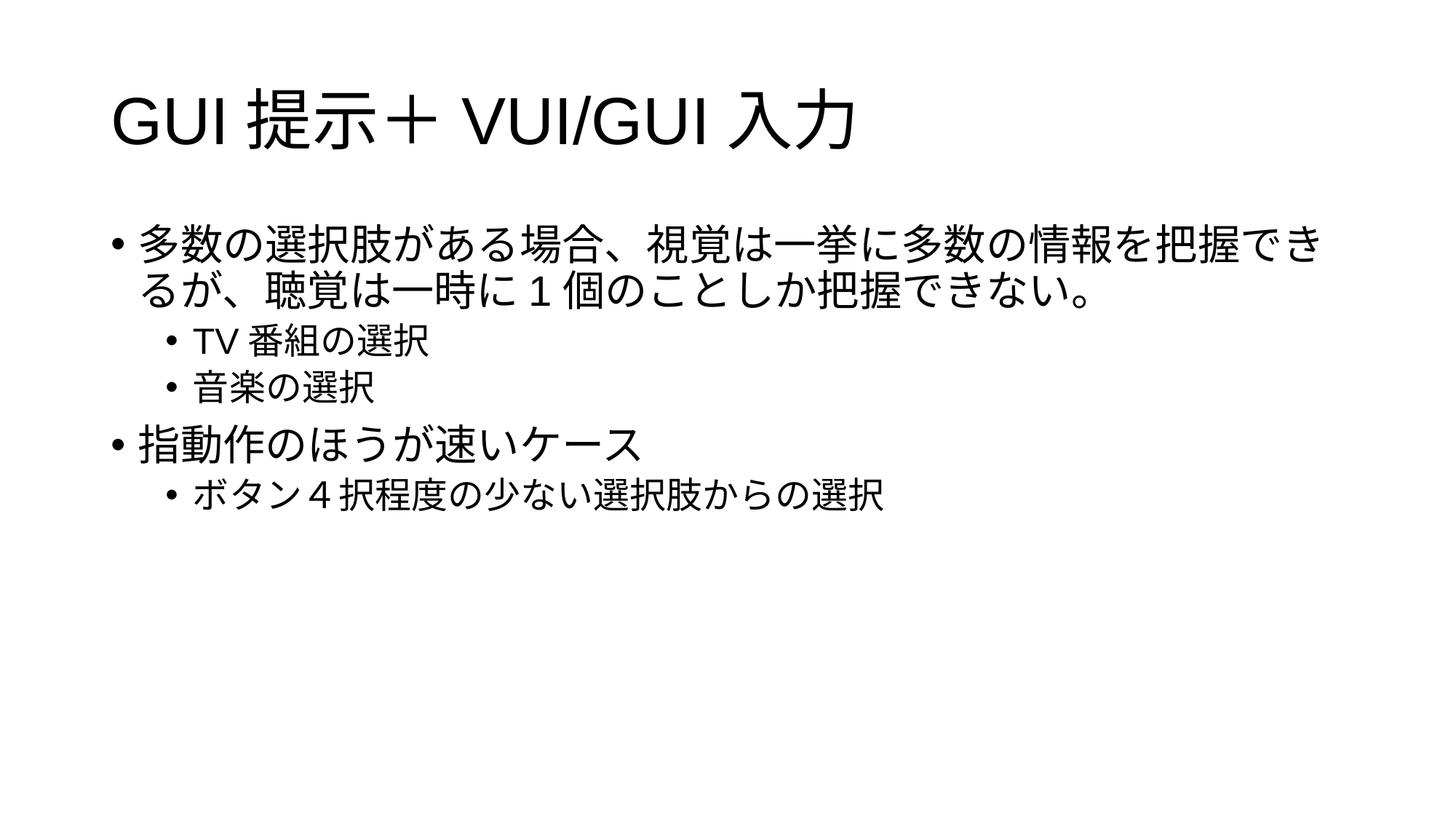

# GUI提示＋VUI/GUI入力
多数の選択肢がある場合、視覚は一挙に多数の情報を把握できるが、聴覚は一時に1個のことしか把握できない。
TV番組の選択
音楽の選択
指動作のほうが速いケース
ボタン４択程度の少ない選択肢からの選択